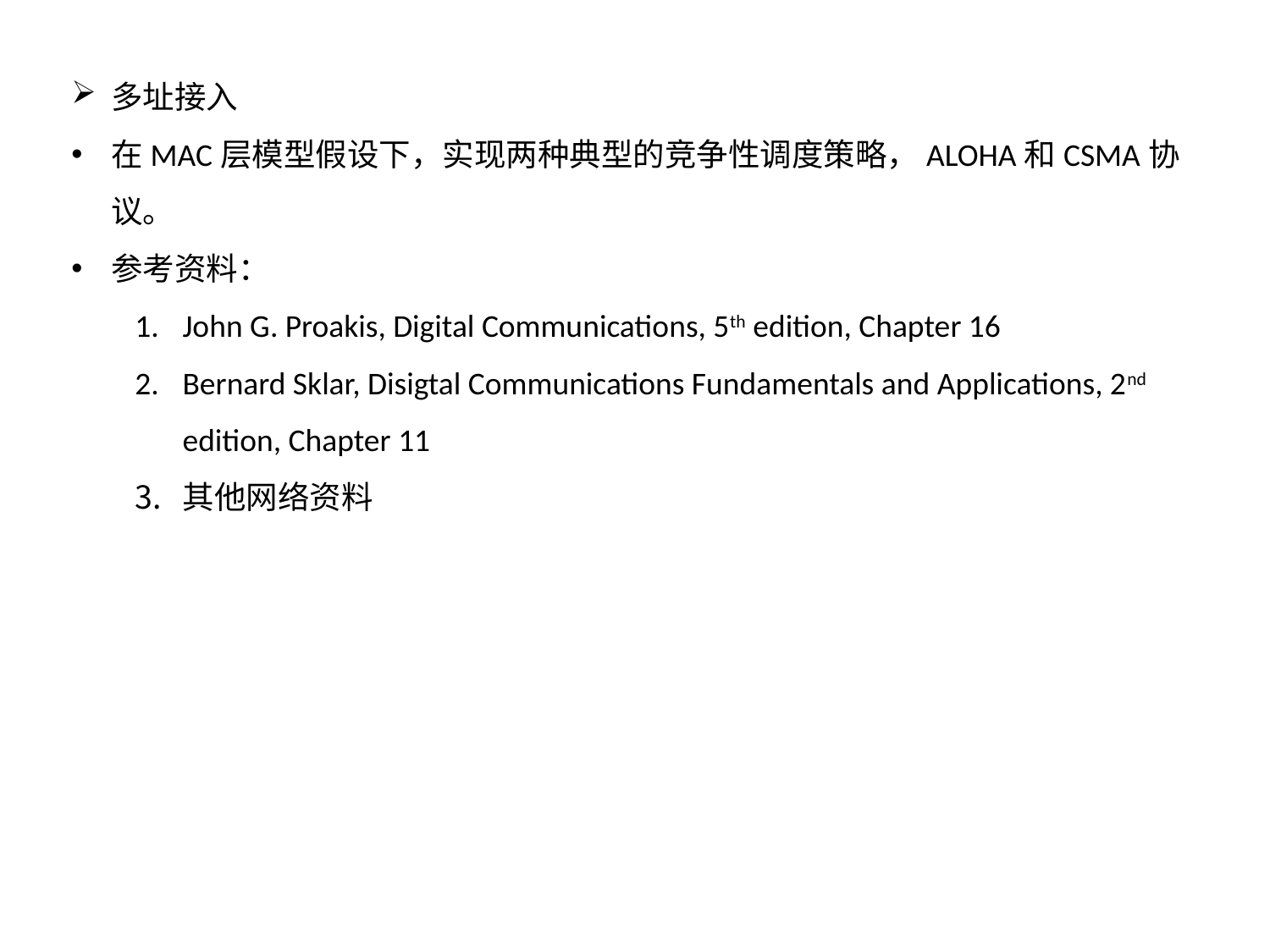

多址接入
在MAC层模型假设下，实现两种典型的竞争性调度策略，ALOHA和CSMA协议。
参考资料：
John G. Proakis, Digital Communications, 5th edition, Chapter 16
Bernard Sklar, Disigtal Communications Fundamentals and Applications, 2nd edition, Chapter 11
其他网络资料